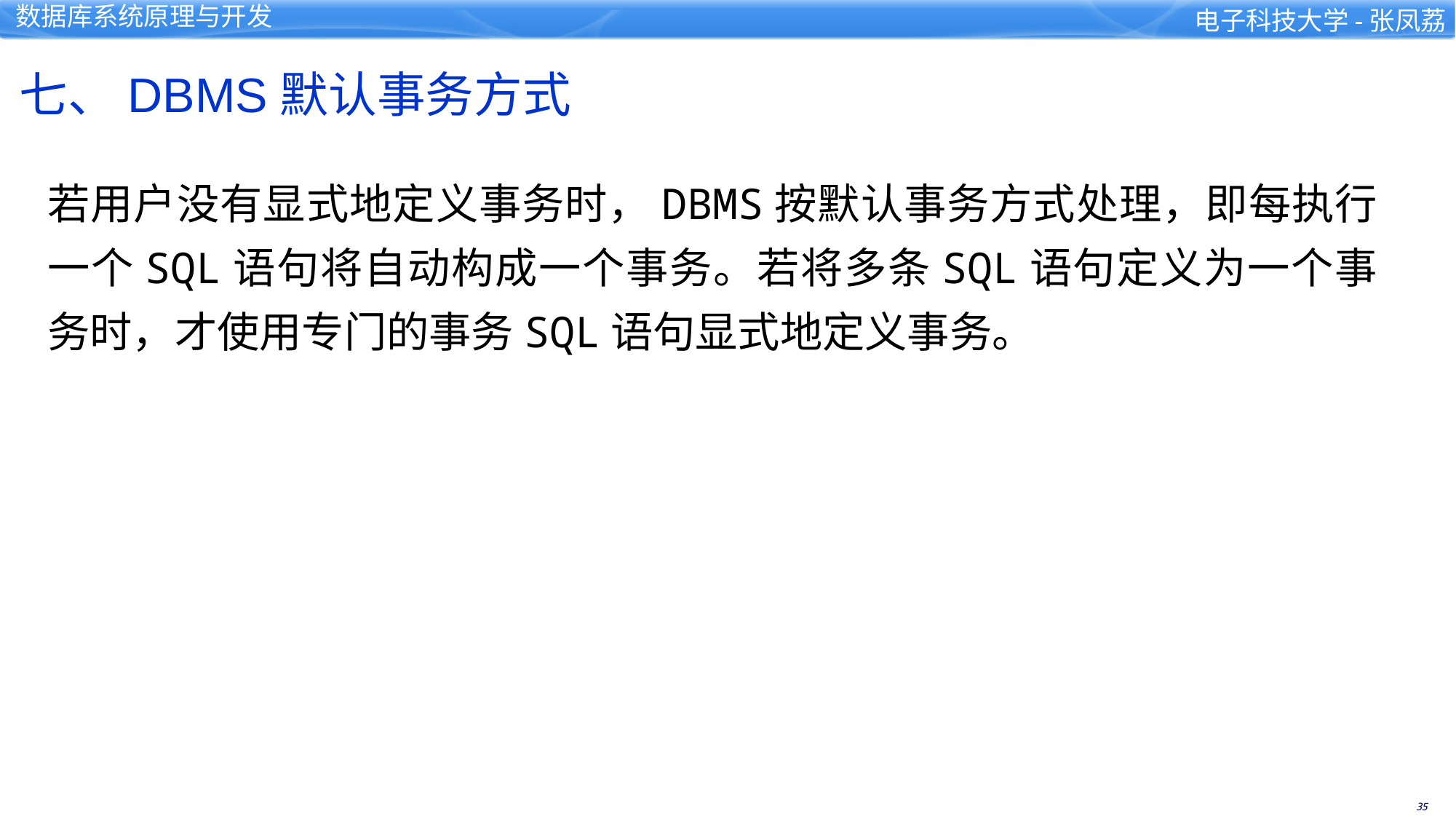

七、DBMS默认事务方式
若用户没有显式地定义事务时，DBMS按默认事务方式处理，即每执行一个SQL语句将自动构成一个事务。若将多条SQL语句定义为一个事务时，才使用专门的事务SQL语句显式地定义事务。